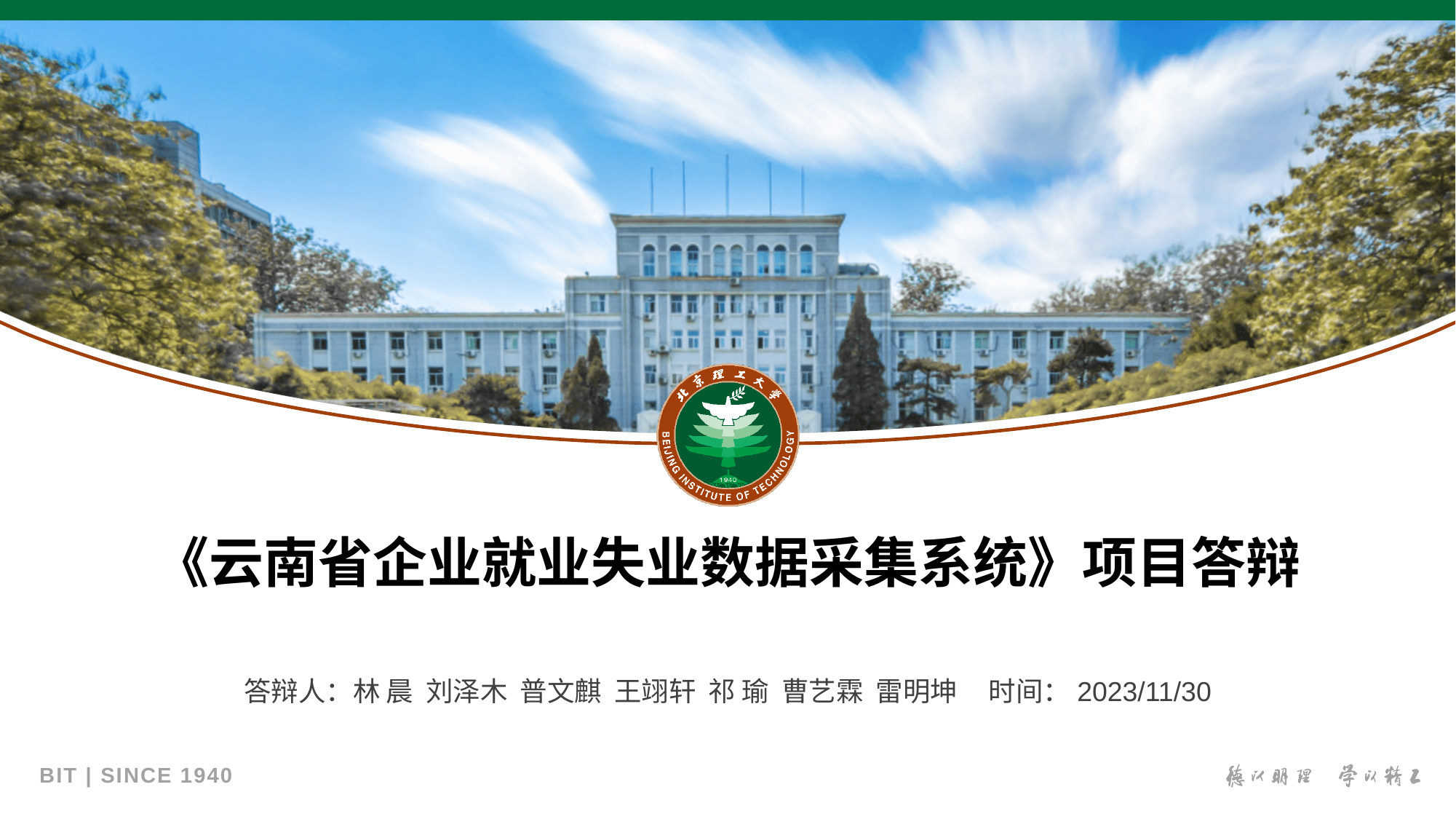

《云南省企业就业失业数据采集系统》项目答辩
答辩人：林 晨  刘泽木  普文麒  王翊轩  祁 瑜  曹艺霖  雷明坤     时间：2023/11/30